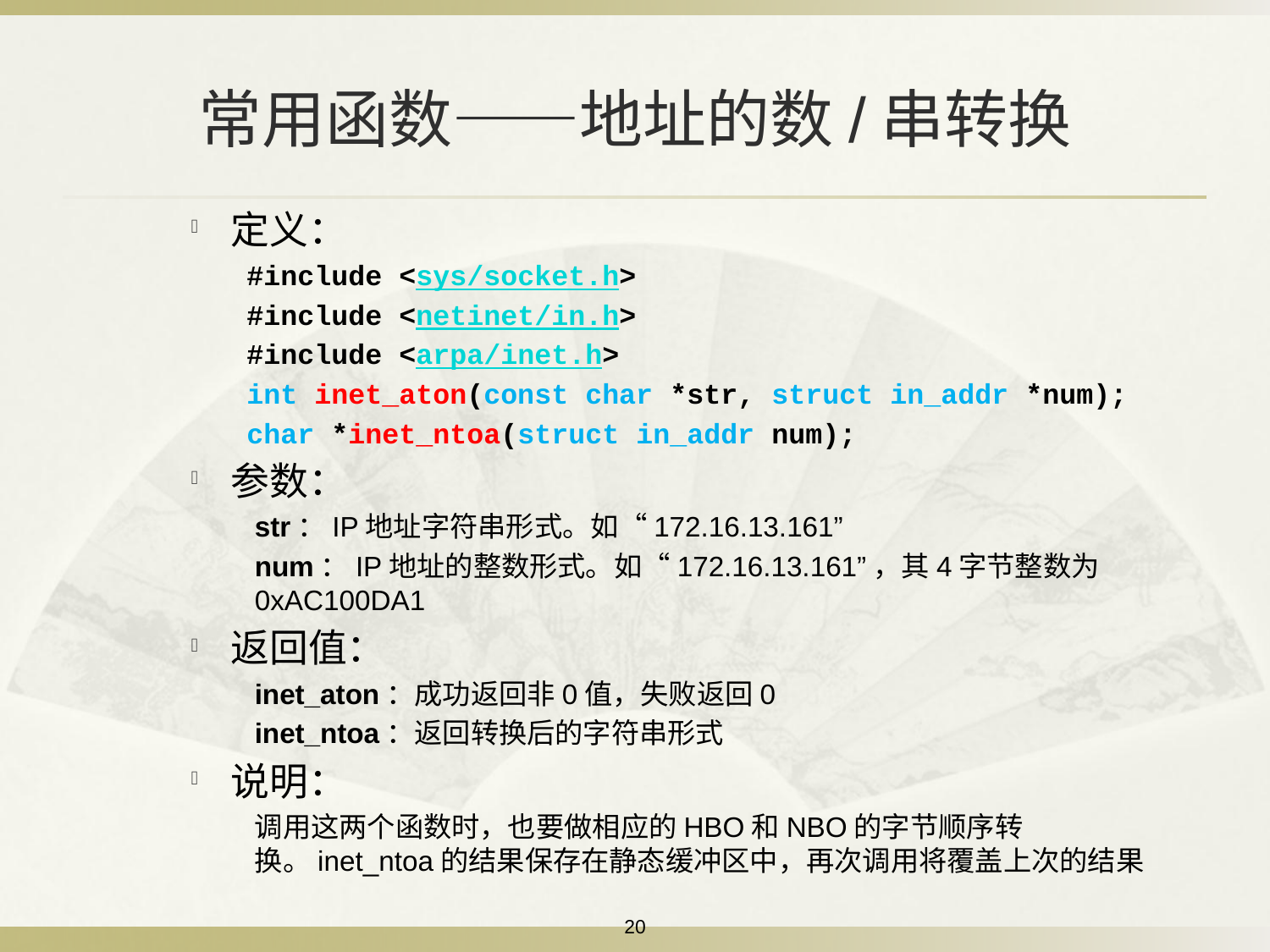

# 常用函数——地址的数/串转换
定义：
#include <sys/socket.h>
#include <netinet/in.h>
#include <arpa/inet.h>
int inet_aton(const char *str, struct in_addr *num);
char *inet_ntoa(struct in_addr num);
参数：
str：IP地址字符串形式。如“172.16.13.161”
num：IP地址的整数形式。如“172.16.13.161”，其4字节整数为0xAC100DA1
返回值：
inet_aton：成功返回非0值，失败返回0
inet_ntoa：返回转换后的字符串形式
说明：
调用这两个函数时，也要做相应的HBO和NBO的字节顺序转换。inet_ntoa的结果保存在静态缓冲区中，再次调用将覆盖上次的结果
20